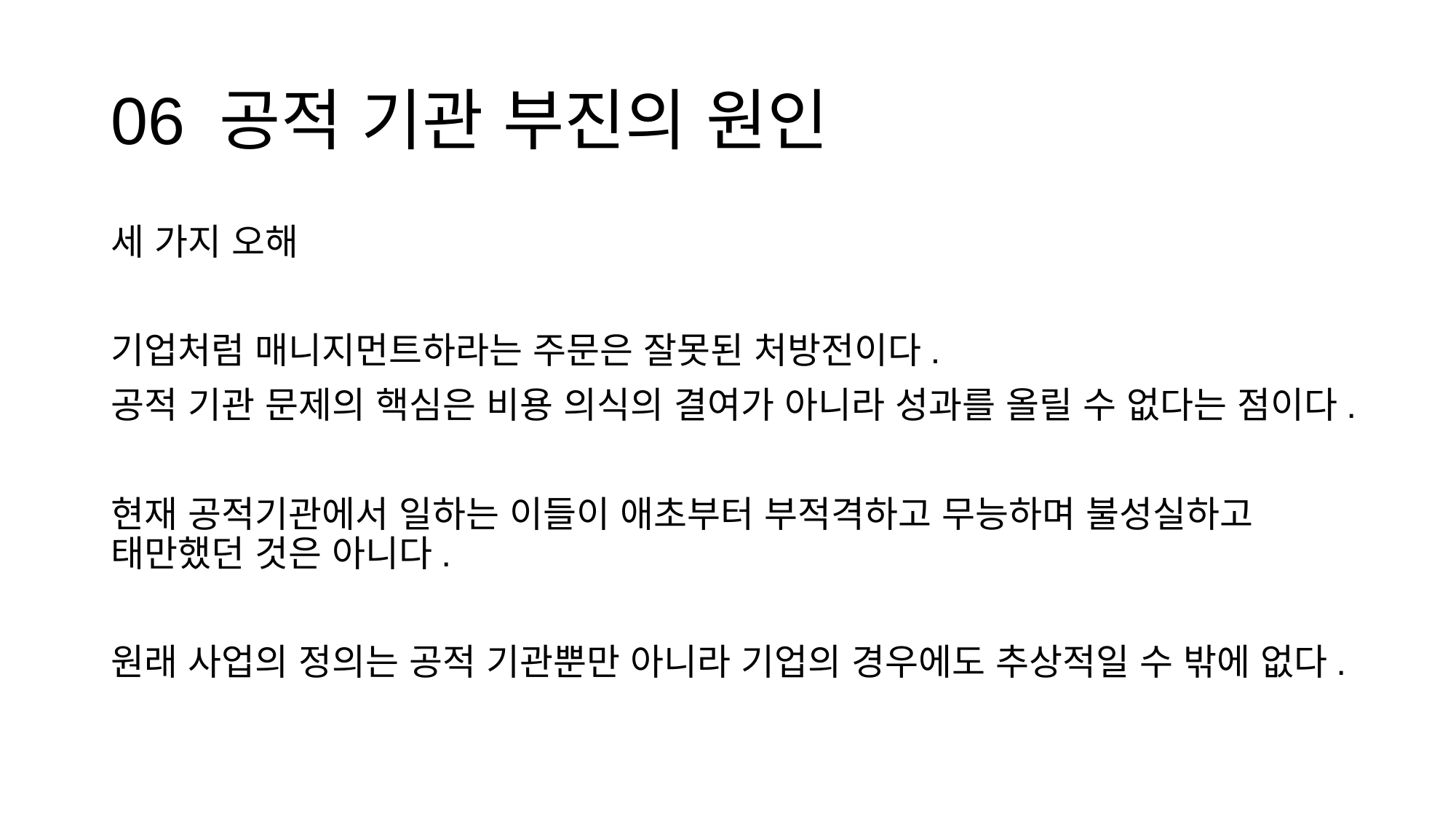

# 06 공적 기관 부진의 원인
세 가지 오해

기업처럼 매니지먼트하라는 주문은 잘못된 처방전이다.
공적 기관 문제의 핵심은 비용 의식의 결여가 아니라 성과를 올릴 수 없다는 점이다.

현재 공적기관에서 일하는 이들이 애초부터 부적격하고 무능하며 불성실하고 태만했던 것은 아니다.

원래 사업의 정의는 공적 기관뿐만 아니라 기업의 경우에도 추상적일 수 밖에 없다.